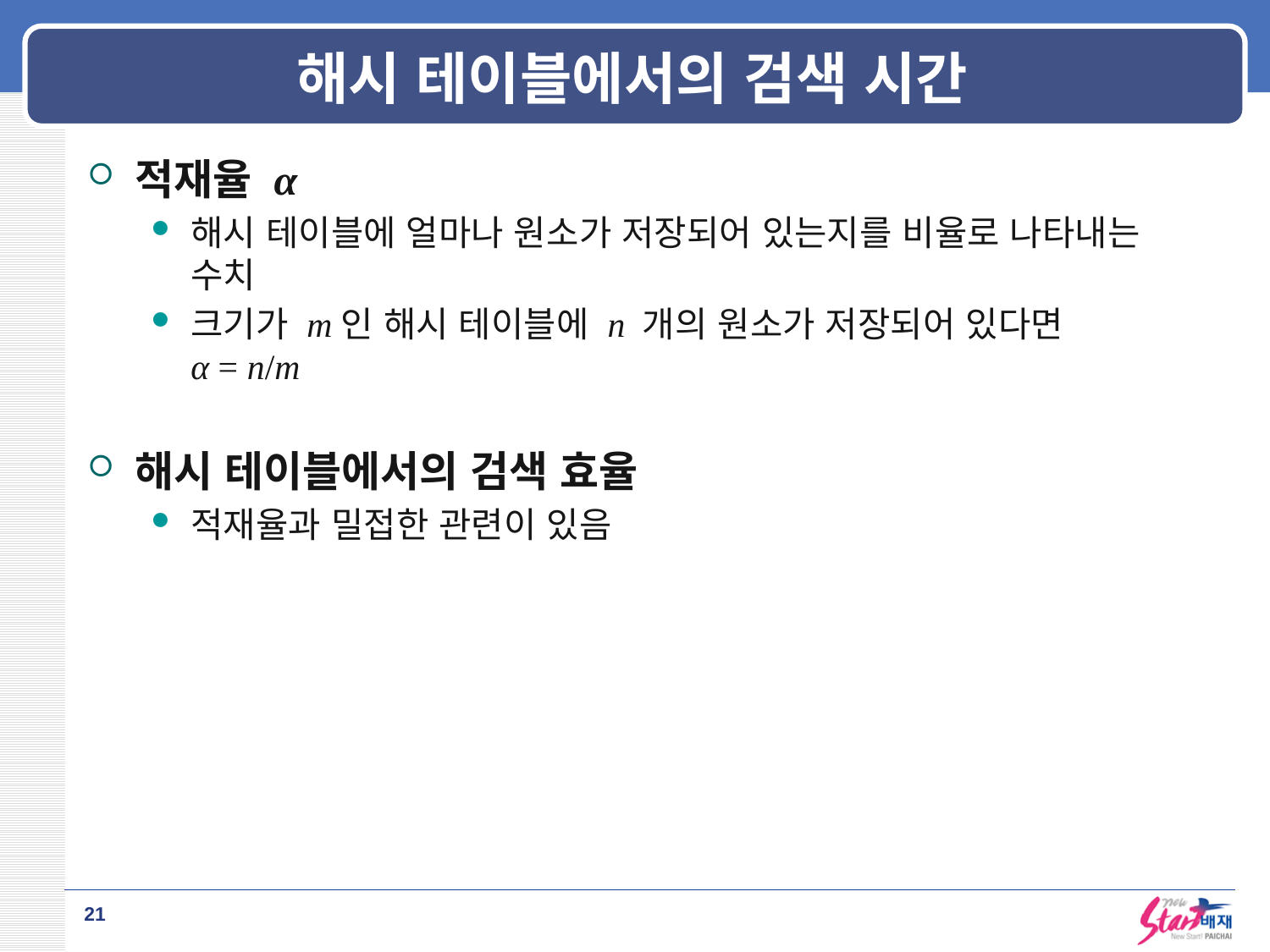

# 해시 테이블에서의 검색 시간
적재율 α
해시 테이블에 얼마나 원소가 저장되어 있는지를 비율로 나타내는 수치
크기가 m인 해시 테이블에 n 개의 원소가 저장되어 있다면
α = n/m

해시 테이블에서의 검색 효율
적재율과 밀접한 관련이 있음

21